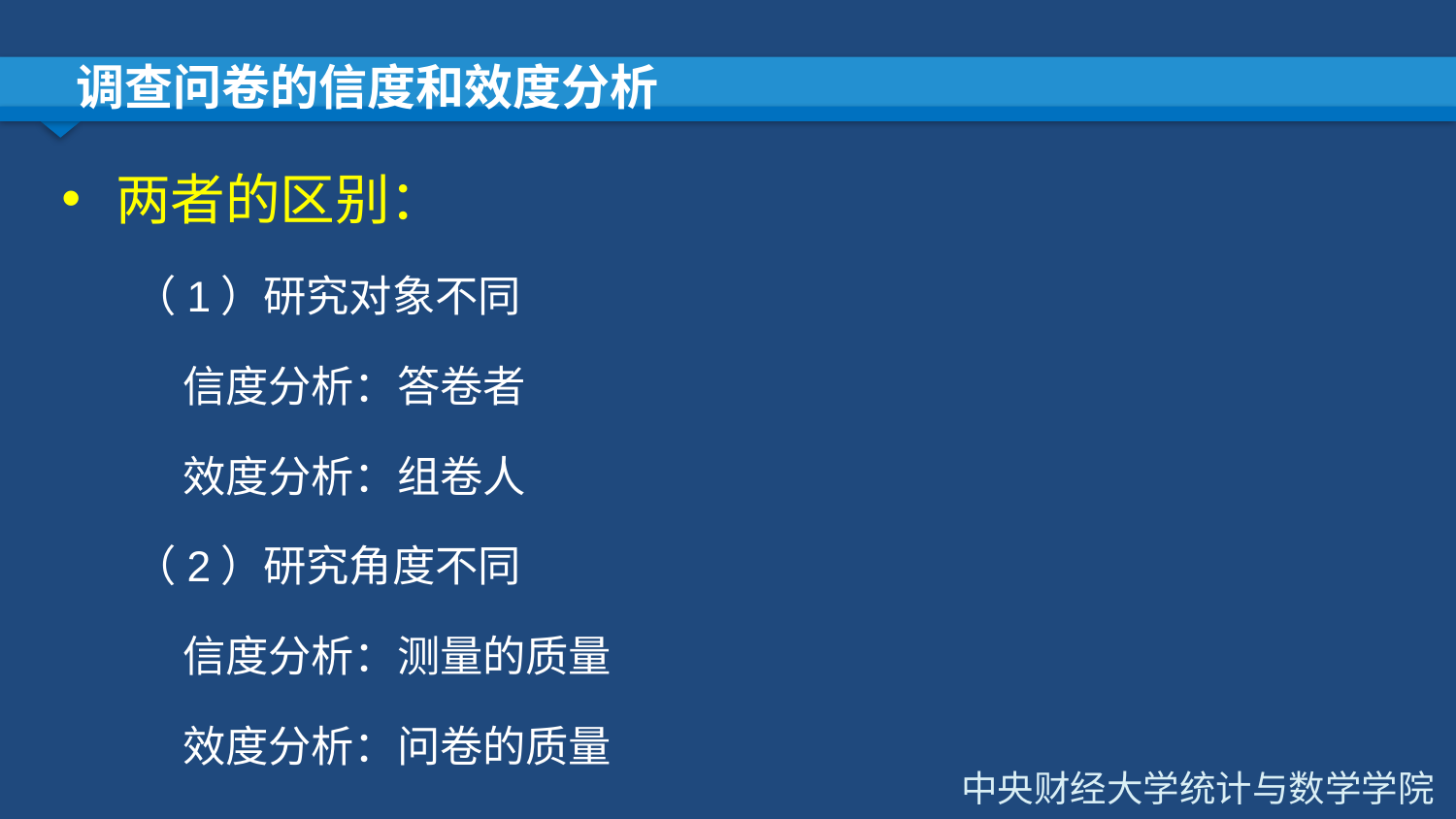

# 调查问卷的信度和效度分析
两者的区别：
（1）研究对象不同
    信度分析：答卷者
    效度分析：组卷人
（2）研究角度不同
    信度分析：测量的质量
    效度分析：问卷的质量